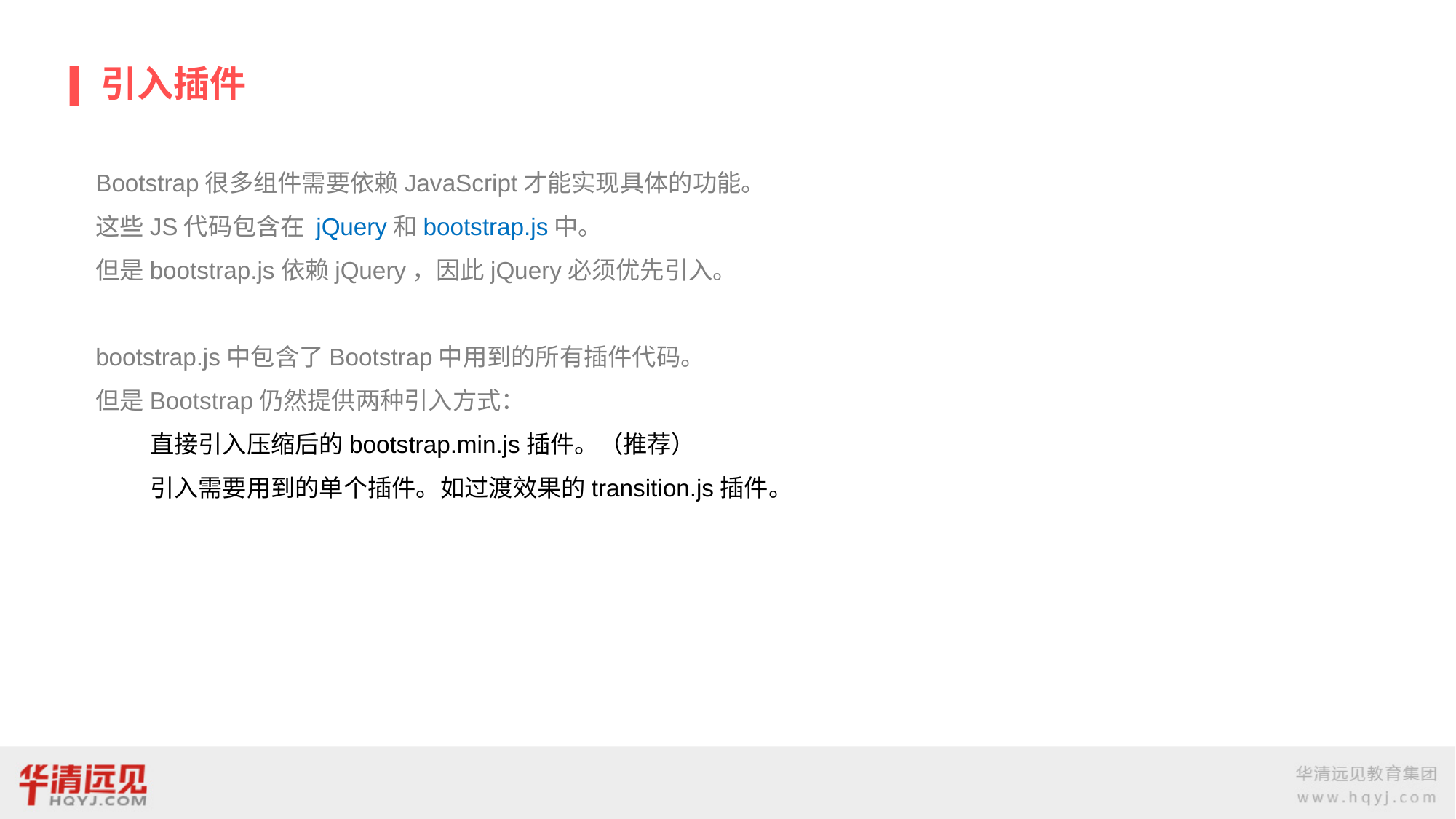

# 引入插件
Bootstrap很多组件需要依赖JavaScript才能实现具体的功能。
这些JS代码包含在 jQuery和bootstrap.js中。
但是bootstrap.js依赖jQuery，因此jQuery必须优先引入。

bootstrap.js中包含了Bootstrap中用到的所有插件代码。
但是Bootstrap仍然提供两种引入方式：
直接引入压缩后的bootstrap.min.js插件。（推荐）
引入需要用到的单个插件。如过渡效果的transition.js插件。